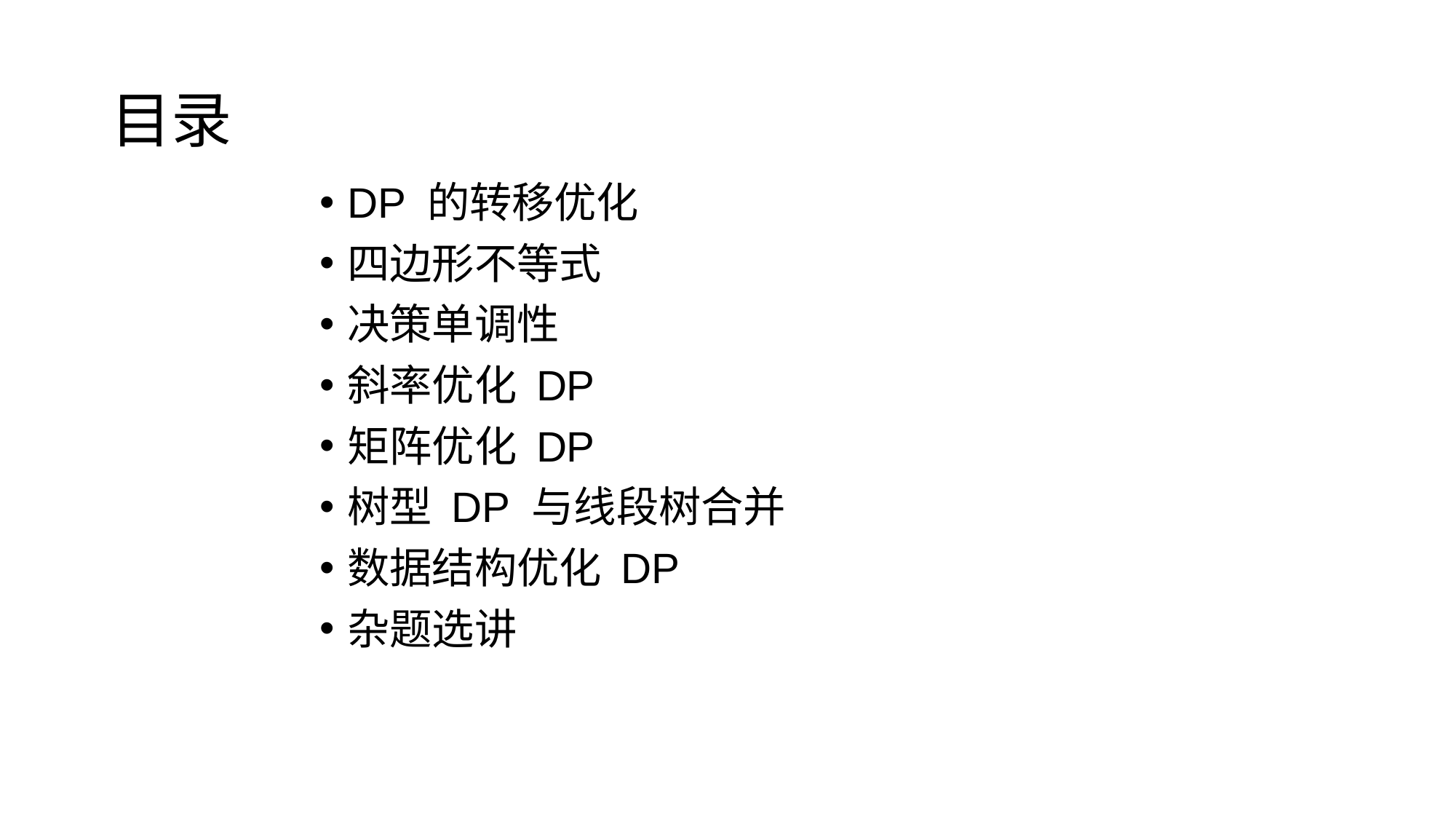

# 目录
DP 的转移优化
四边形不等式
决策单调性
斜率优化 DP
矩阵优化 DP
树型 DP 与线段树合并
数据结构优化 DP
杂题选讲